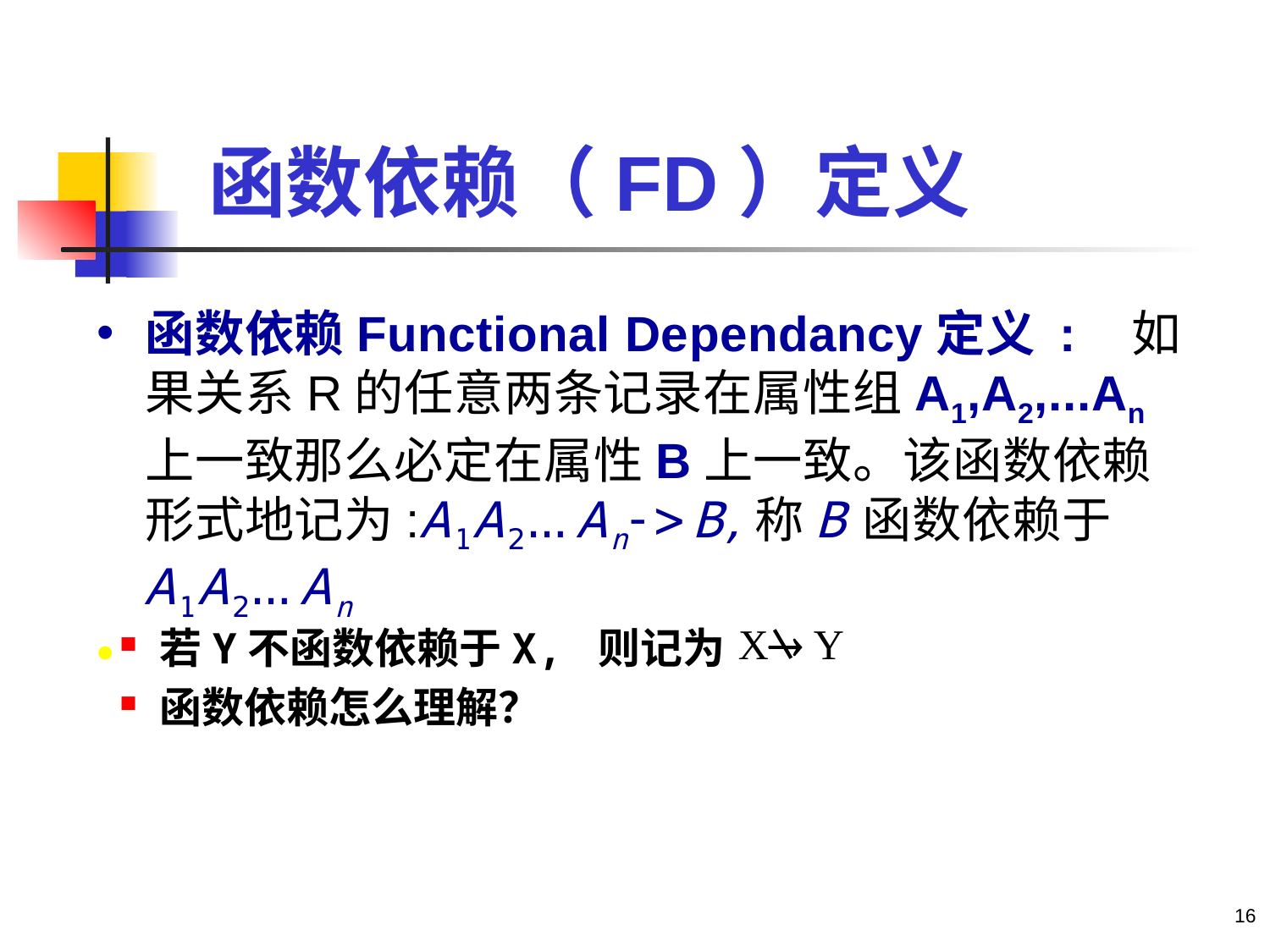

# 函数依赖（FD）定义
函数依赖Functional Dependancy定义 :   如果关系R的任意两条记录在属性组A1,A2,...An上一致那么必定在属性B上一致。该函数依赖形式地记为:A1A2…An->B,称B函数依赖于A1A2…An

X→ Y

若Y不函数依赖于X, 则记为
函数依赖怎么理解？

16